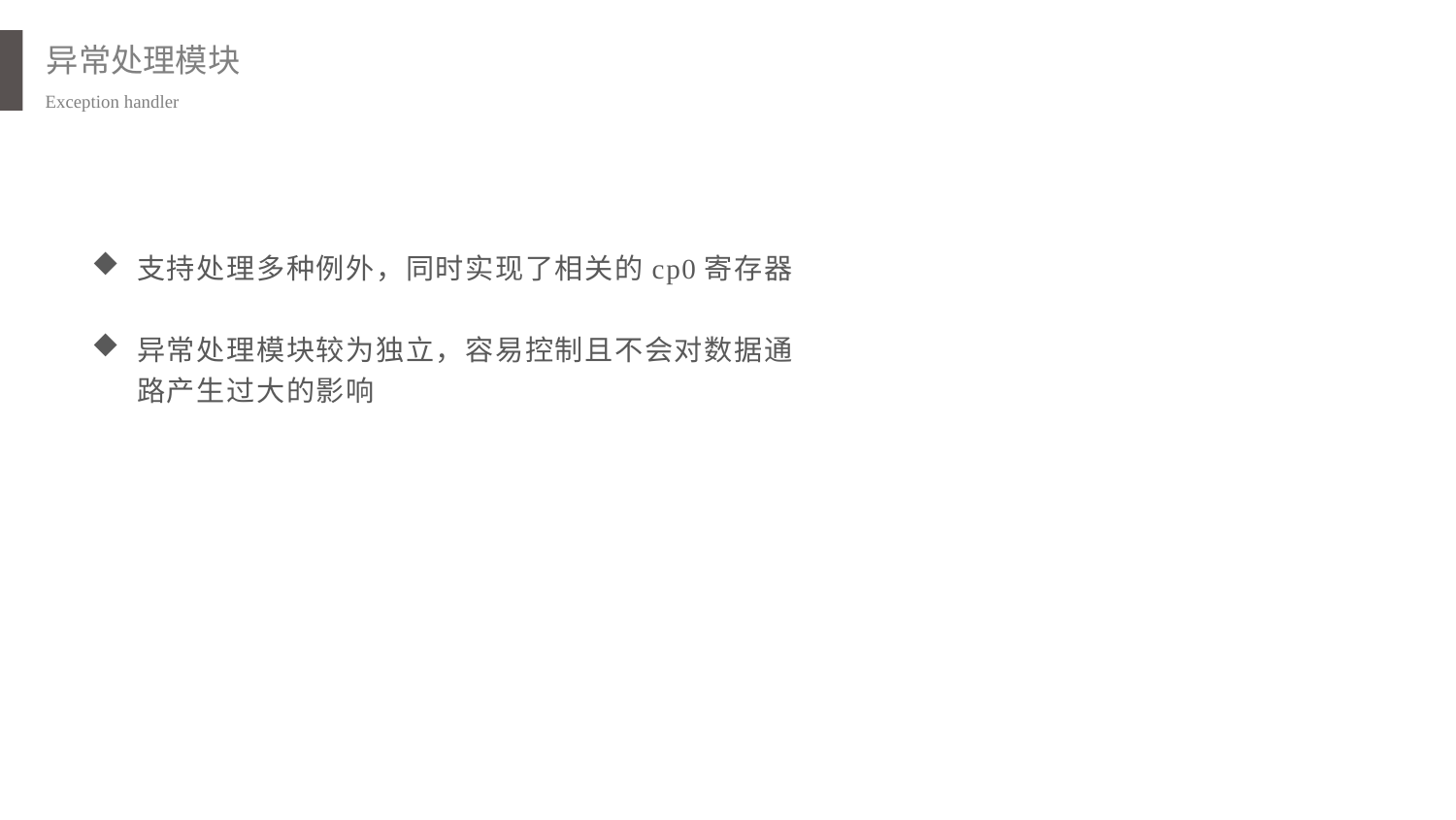

异常处理模块
Exception handler
支持处理多种例外，同时实现了相关的cp0寄存器

异常处理模块较为独立，容易控制且不会对数据通路产生过大的影响